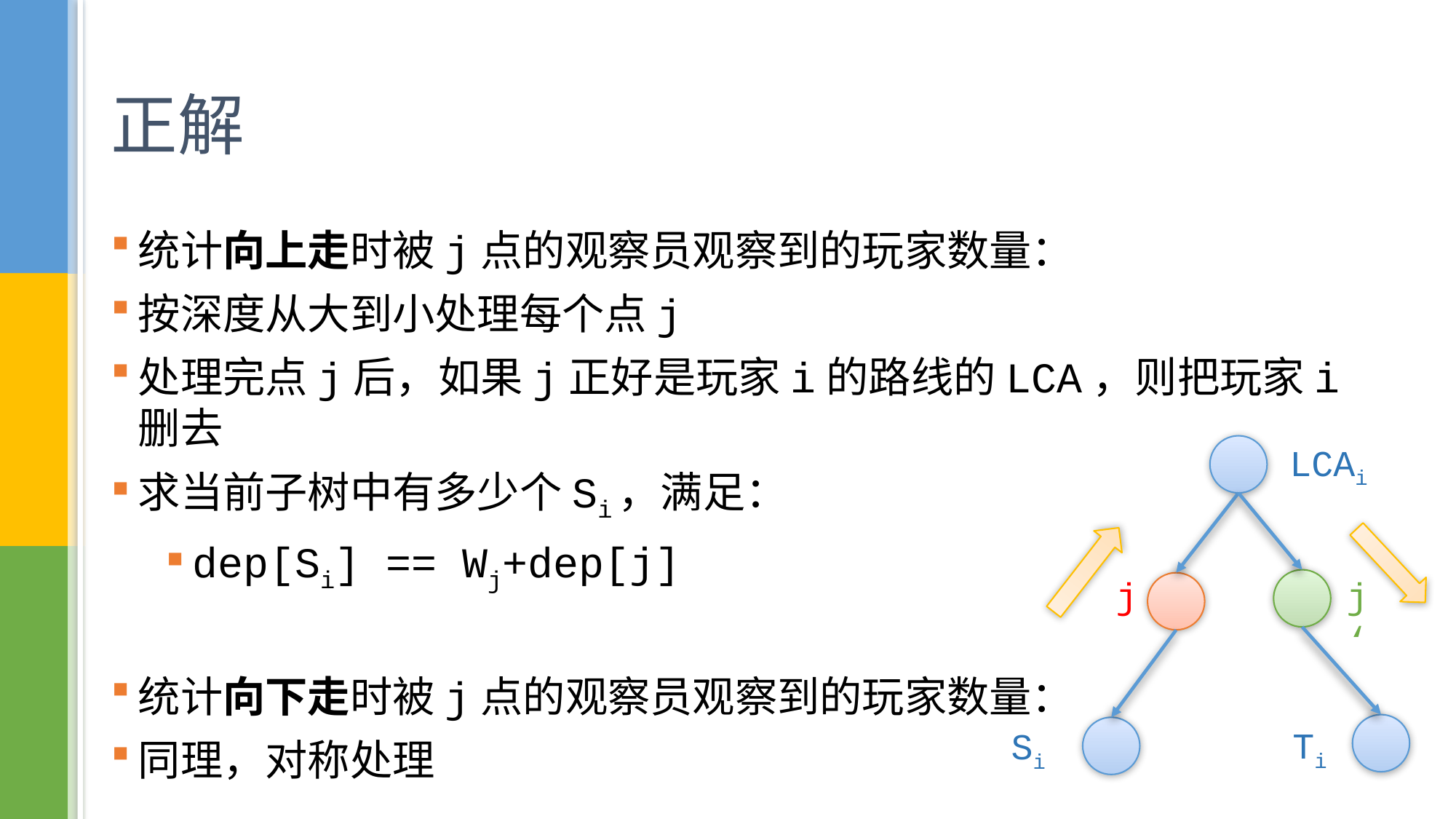

# 正解
统计向上走时被j点的观察员观察到的玩家数量：
按深度从大到小处理每个点j
处理完点j后，如果j正好是玩家i的路线的LCA，则把玩家i删去
求当前子树中有多少个Si，满足：
dep[Si] == Wj+dep[j]

统计向下走时被j点的观察员观察到的玩家数量：
同理，对称处理

LCAi

j‘
j

Ti
Si